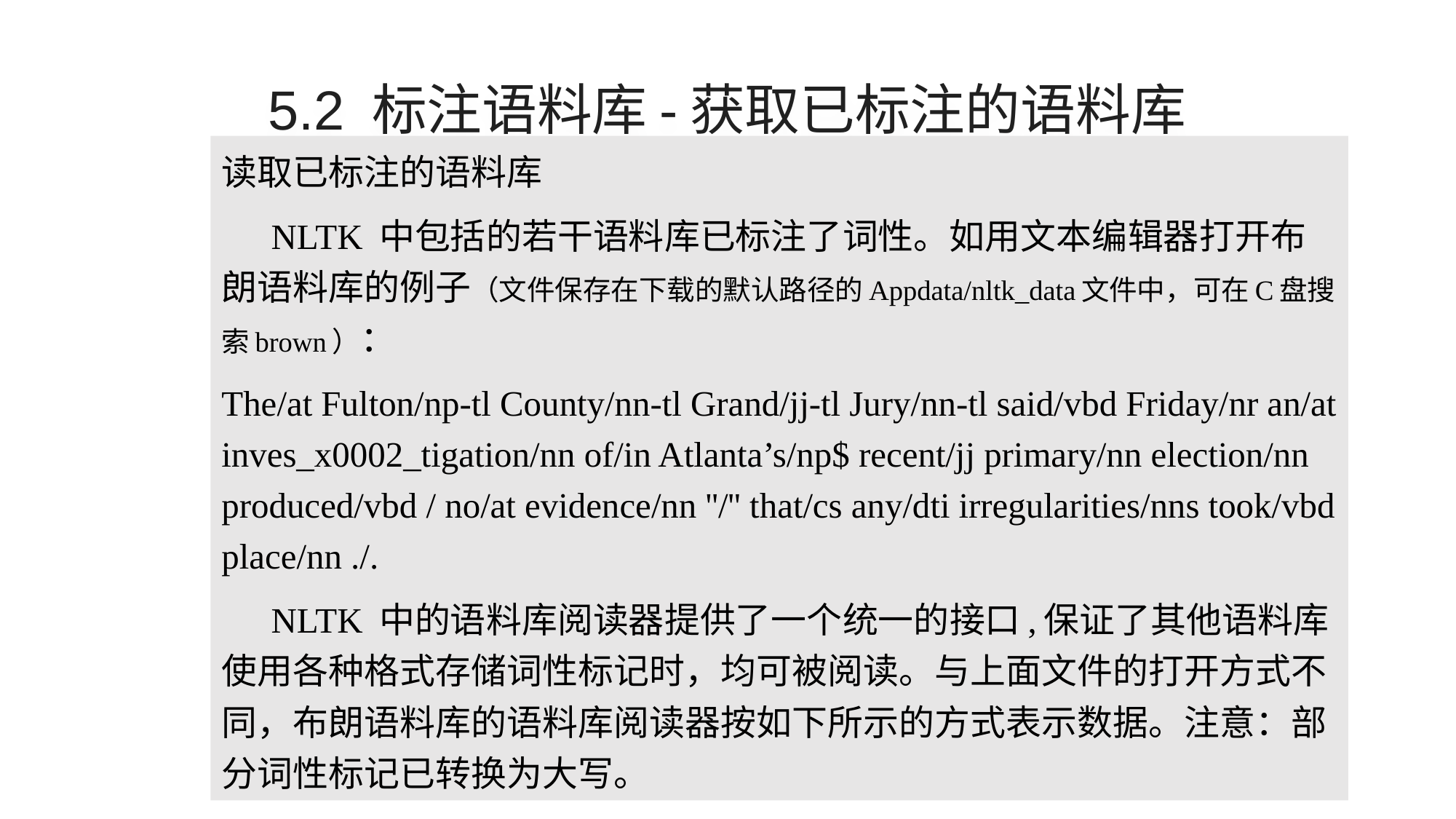

# 5.2 标注语料库-获取已标注的语料库
读取已标注的语料库
NLTK 中包括的若干语料库已标注了词性。如用文本编辑器打开布朗语料库的例子（文件保存在下载的默认路径的Appdata/nltk_data文件中，可在C盘搜索brown）：
The/at Fulton/np-tl County/nn-tl Grand/jj-tl Jury/nn-tl said/vbd Friday/nr an/at inves_x0002_tigation/nn of/in Atlanta’s/np$ recent/jj primary/nn election/nn produced/vbd / no/at evidence/nn ''/'' that/cs any/dti irregularities/nns took/vbd place/nn ./.
NLTK 中的语料库阅读器提供了一个统一的接口,保证了其他语料库使用各种格式存储词性标记时，均可被阅读。与上面文件的打开方式不同，布朗语料库的语料库阅读器按如下所示的方式表示数据。注意：部分词性标记已转换为大写。